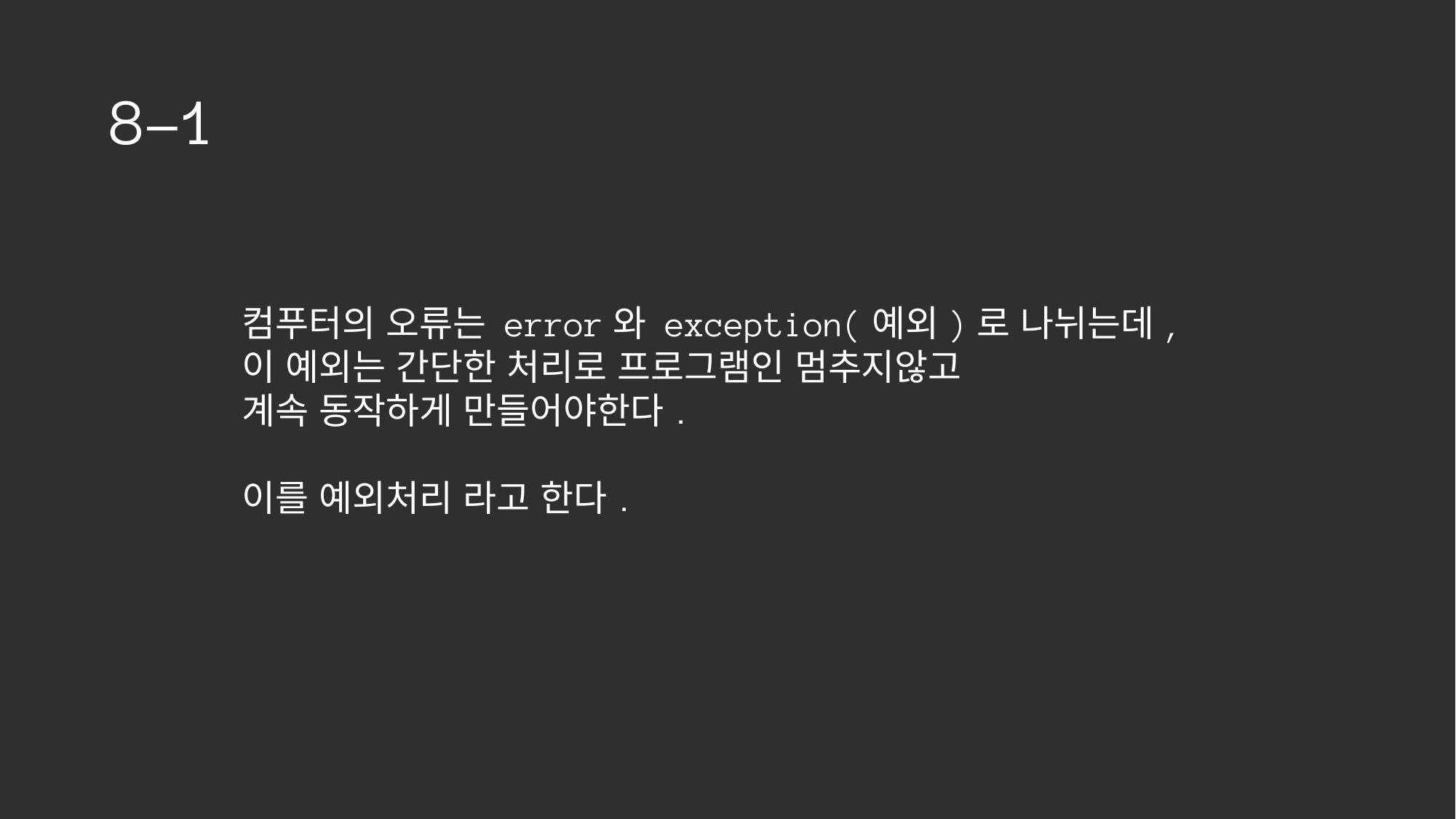

# 8-1
컴푸터의 오류는 error와 exception(예외)로 나뉘는데,
이 예외는 간단한 처리로 프로그램인 멈추지않고
계속 동작하게 만들어야한다.

이를 예외처리 라고 한다.